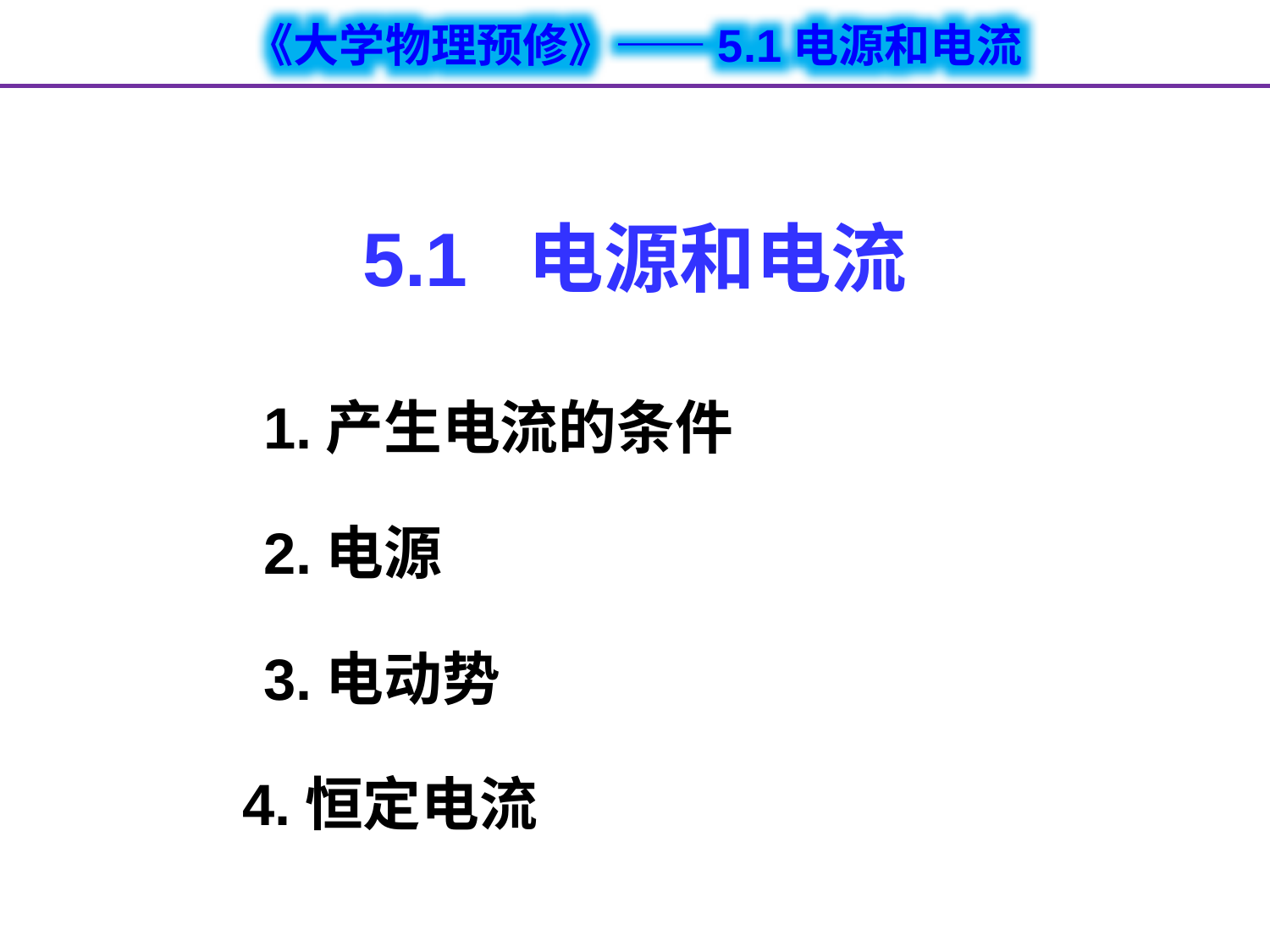

# 5.1  电源和电流
    1.产生电流的条件
    2.电源
    3.电动势
     4.恒定电流